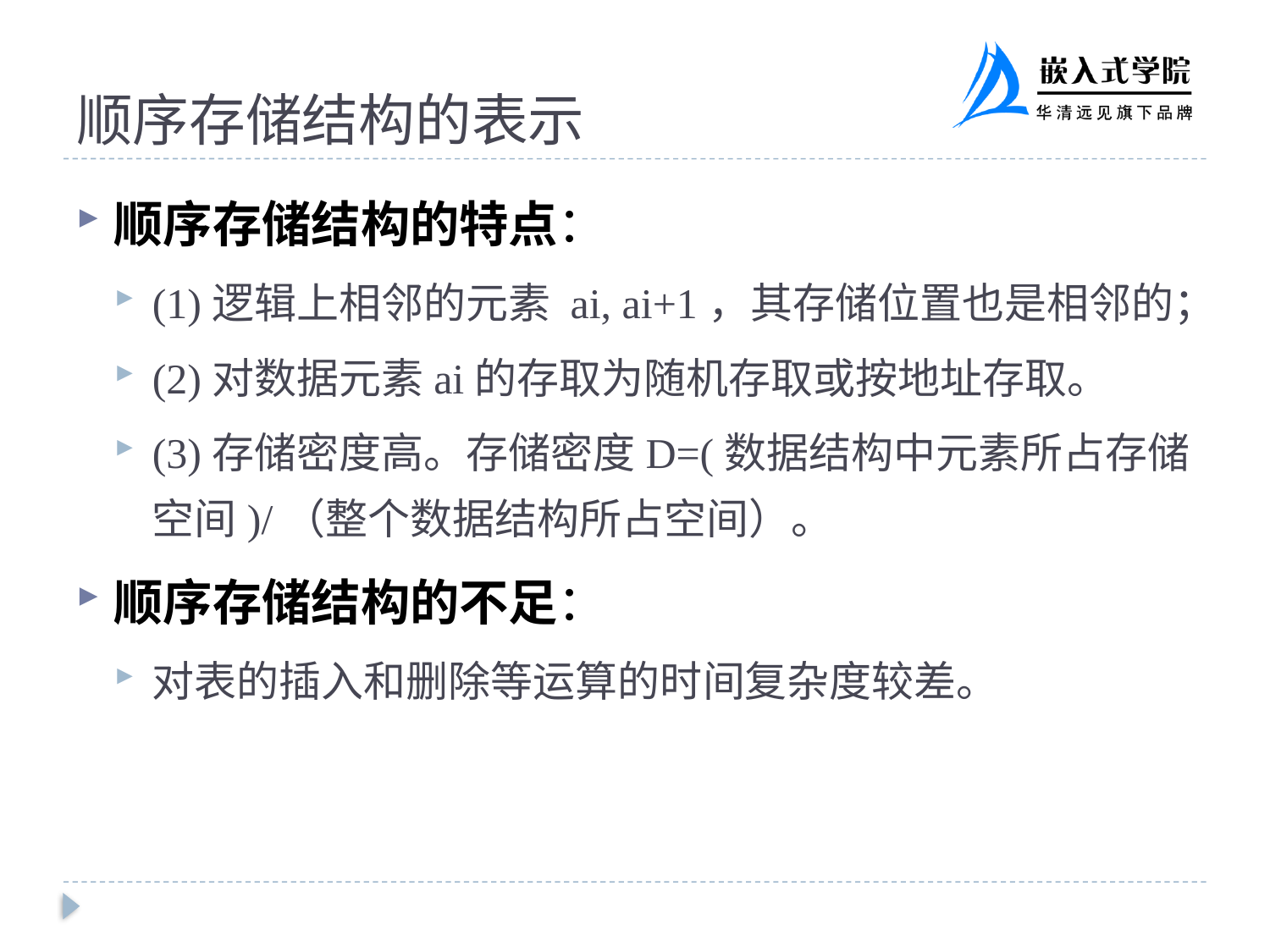

# 顺序存储结构的表示
顺序存储结构的特点：
(1)逻辑上相邻的元素 ai, ai+1，其存储位置也是相邻的；
(2)对数据元素ai的存取为随机存取或按地址存取。
(3)存储密度高。存储密度D=(数据结构中元素所占存储空间)/（整个数据结构所占空间）。
顺序存储结构的不足：
对表的插入和删除等运算的时间复杂度较差。
50